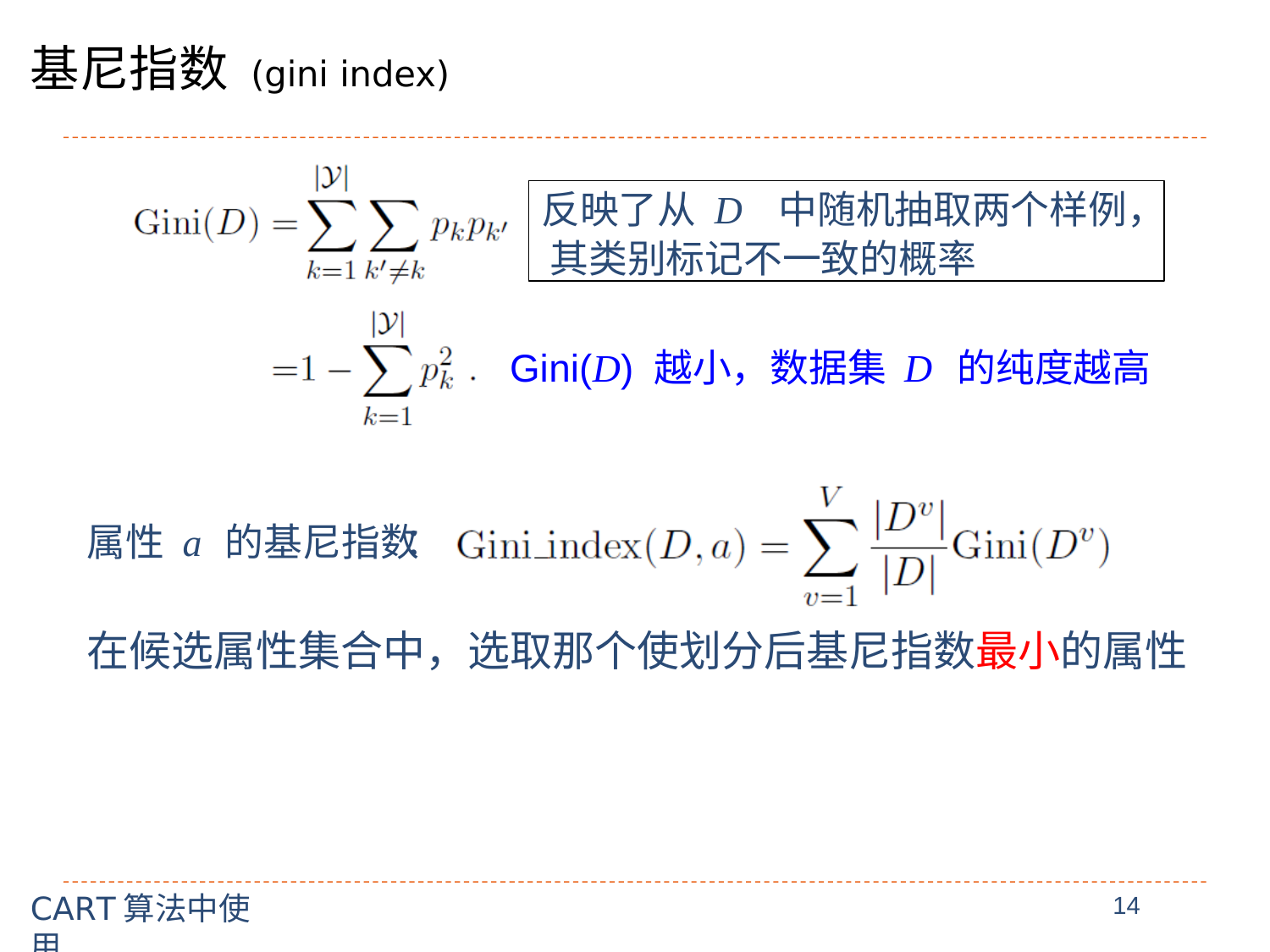

# 基尼指数 (gini index)

反映了从 D	中随机抽取两个样例， 其类别标记不一致的概率
Gini(D) 越小，数据集 D 的纯度越高

属性 a 的基尼指数

在候选属性集合中，选取那个使划分后基尼指数最小的属性
：
CART算法中使用